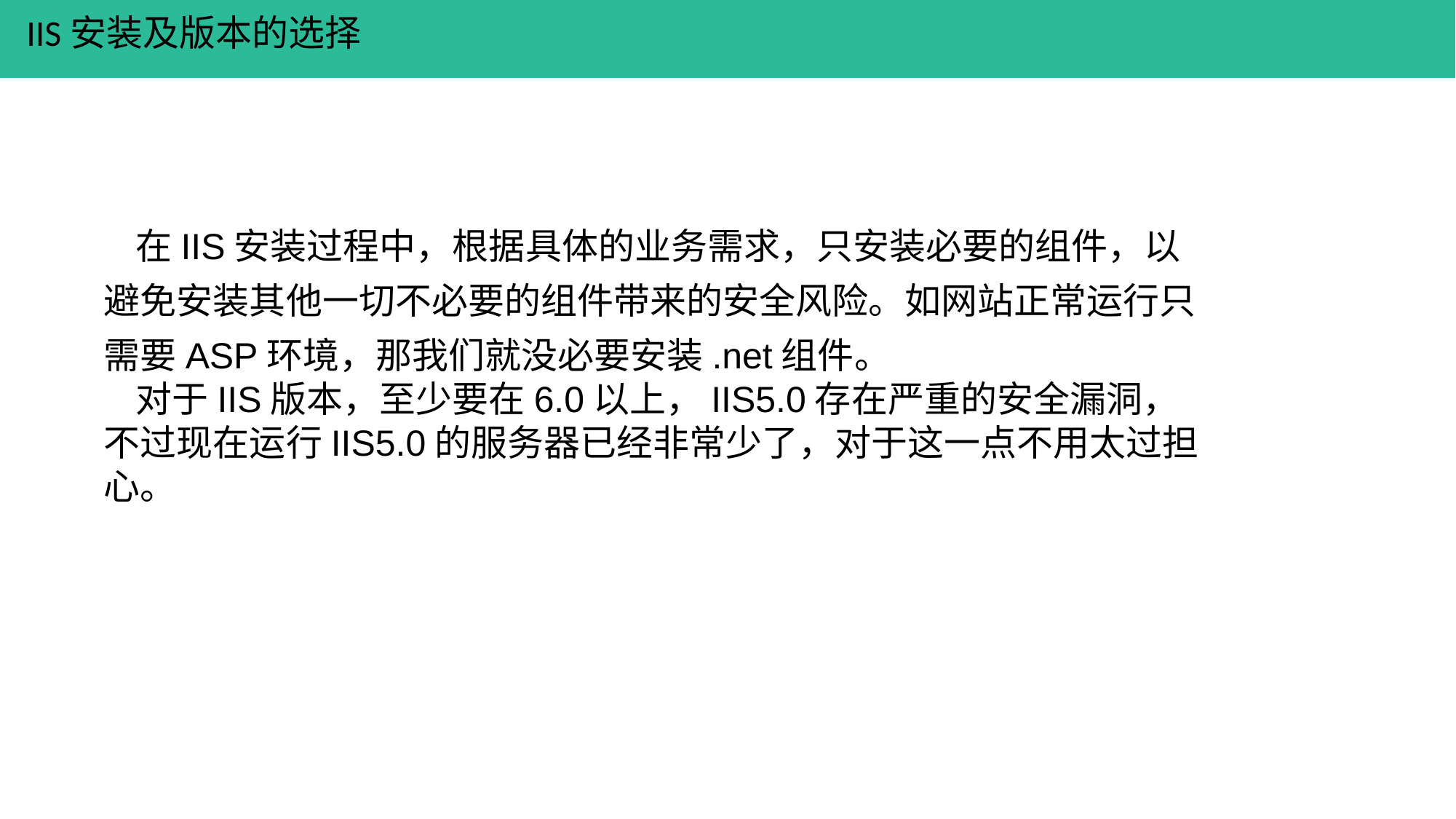

IIS安装及版本的选择
在IIS安装过程中，根据具体的业务需求，只安装必要的组件，以避免安装其他一切不必要的组件带来的安全风险。如网站正常运行只需要ASP环境，那我们就没必要安装.net组件。
对于IIS版本，至少要在6.0以上，IIS5.0存在严重的安全漏洞，不过现在运行IIS5.0的服务器已经非常少了，对于这一点不用太过担心。